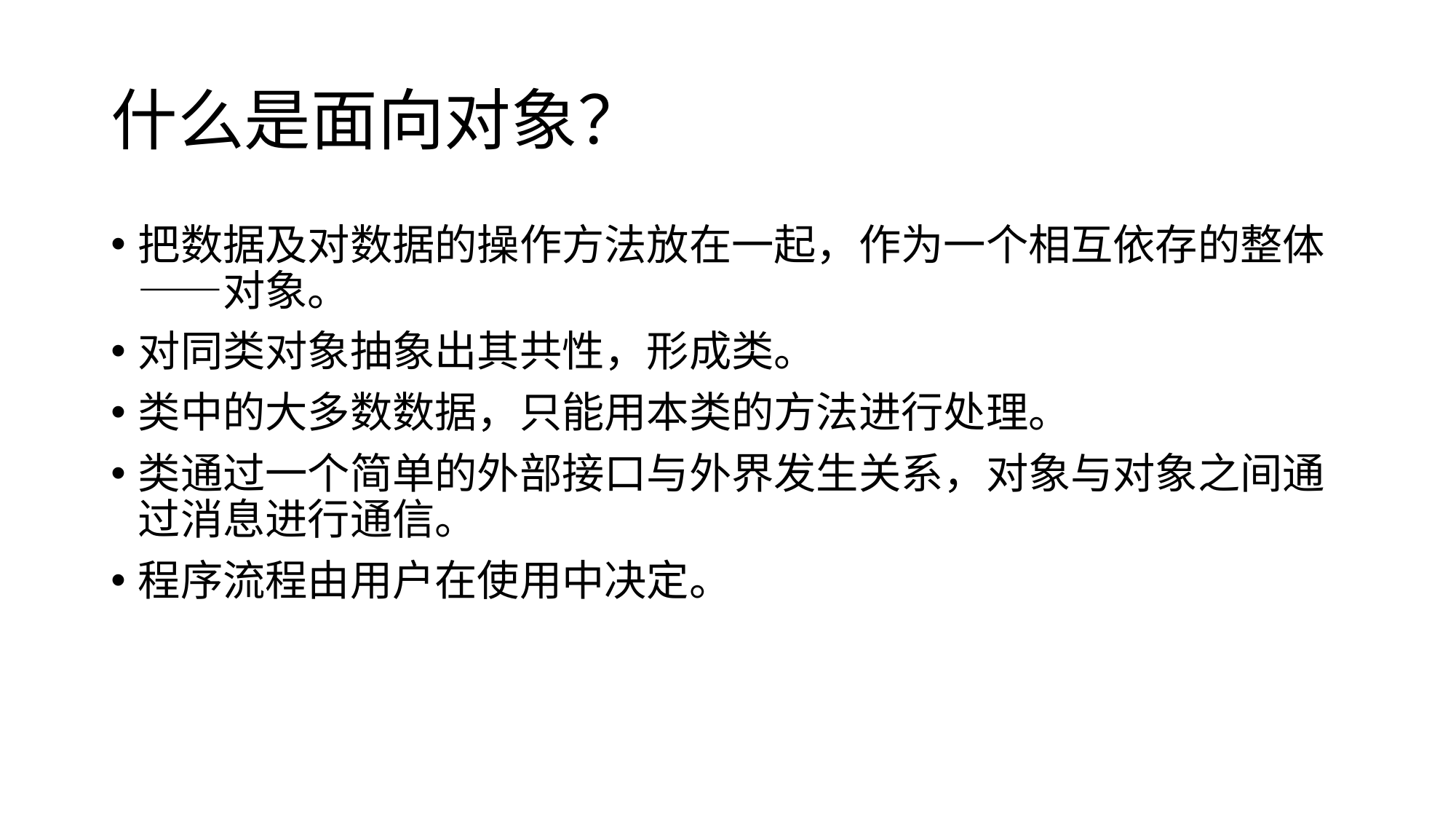

# 什么是面向对象？
把数据及对数据的操作方法放在一起，作为一个相互依存的整体——对象。
对同类对象抽象出其共性，形成类。
类中的大多数数据，只能用本类的方法进行处理。
类通过一个简单的外部接口与外界发生关系，对象与对象之间通过消息进行通信。
程序流程由用户在使用中决定。